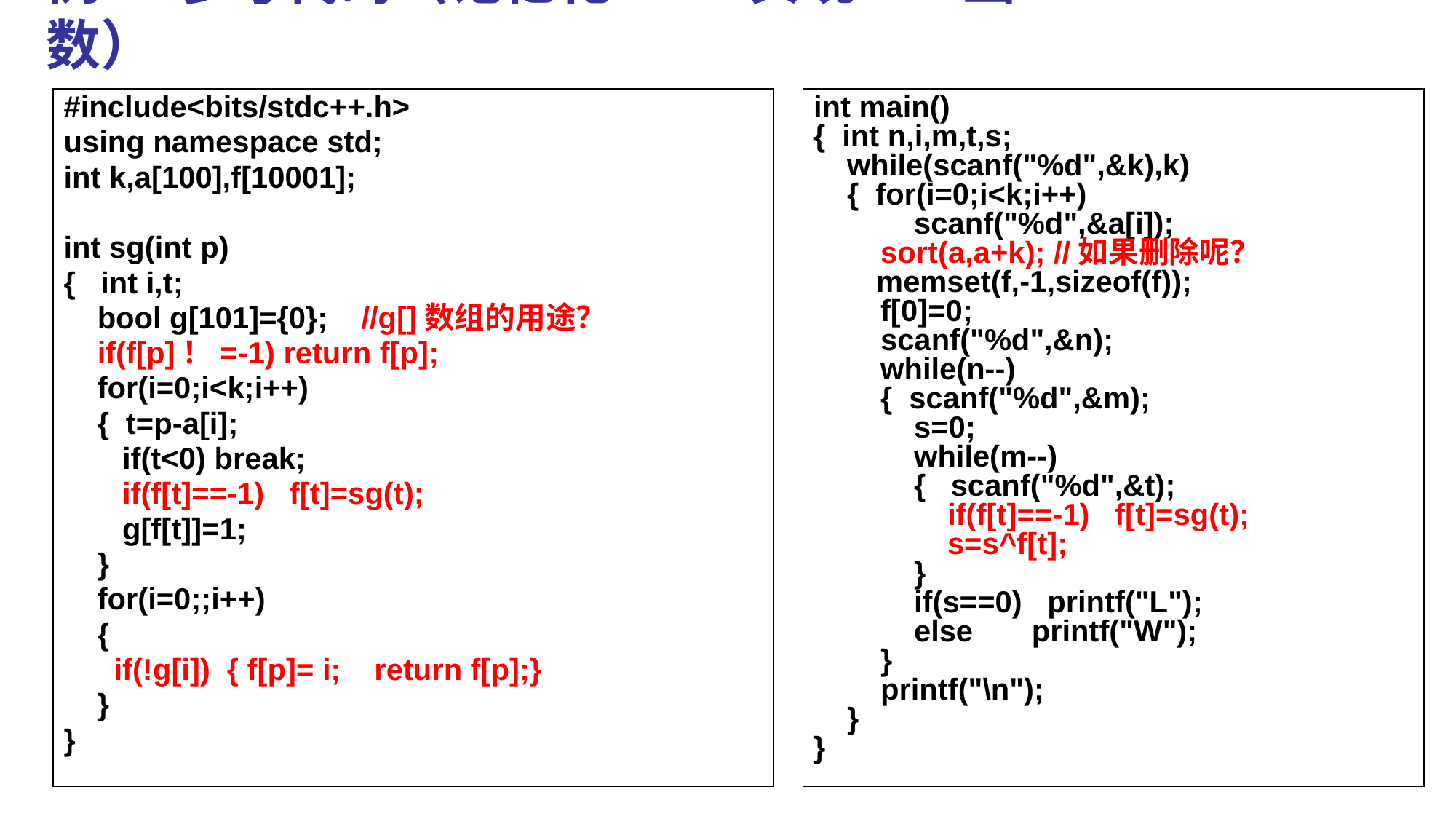

# 例2-参考代码（记忆化DFS实现SG函数）
int main()
{  int n,i,m,t,s;
    while(scanf("%d",&k),k)
    {  for(i=0;i<k;i++)
            scanf("%d",&a[i]);
        sort(a,a+k); //如果删除呢？
        memset(f,-1,sizeof(f));
        f[0]=0;
        scanf("%d",&n);
        while(n--)
        {  scanf("%d",&m);
            s=0;
            while(m--)
            {   scanf("%d",&t);
                if(f[t]==-1)   f[t]=sg(t);
                s=s^f[t];
            }
            if(s==0)   printf("L");
            else       printf("W");
        }
        printf("\n");
    }
}
#include<bits/stdc++.h>
using namespace std;
int k,a[100],f[10001];

int sg(int p)
{   int i,t;
    bool g[101]={0};    //g[]数组的用途？
    if(f[p]！=-1) return f[p];
    for(i=0;i<k;i++)
    {  t=p-a[i];
       if(t<0) break;
       if(f[t]==-1)   f[t]=sg(t);
       g[f[t]]=1;
    }
    for(i=0;;i++)
    {
      if(!g[i])  { f[p]= i;    return f[p];}
    }
}